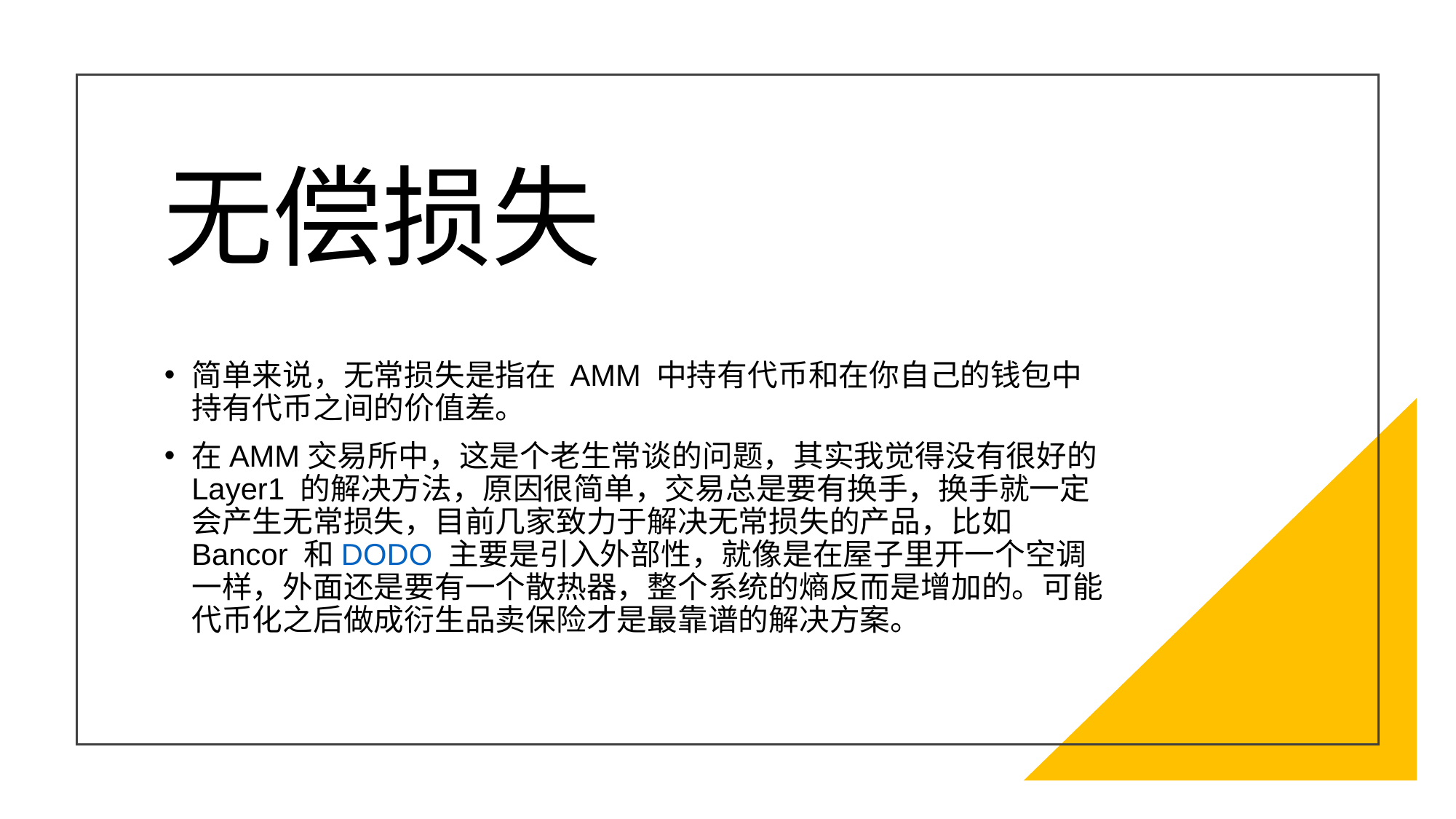

# 无偿损失
简单来说，无常损失是指在 AMM 中持有代币和在你自己的钱包中持有代币之间的价值差。
在AMM交易所中，这是个老生常谈的问题，其实我觉得没有很好的 Layer1 的解决方法，原因很简单，交易总是要有换手，换手就一定会产生无常损失，目前几家致力于解决无常损失的产品，比如 Bancor 和DODO 主要是引入外部性，就像是在屋子里开一个空调一样，外面还是要有一个散热器，整个系统的熵反而是增加的。可能代币化之后做成衍生品卖保险才是最靠谱的解决方案。